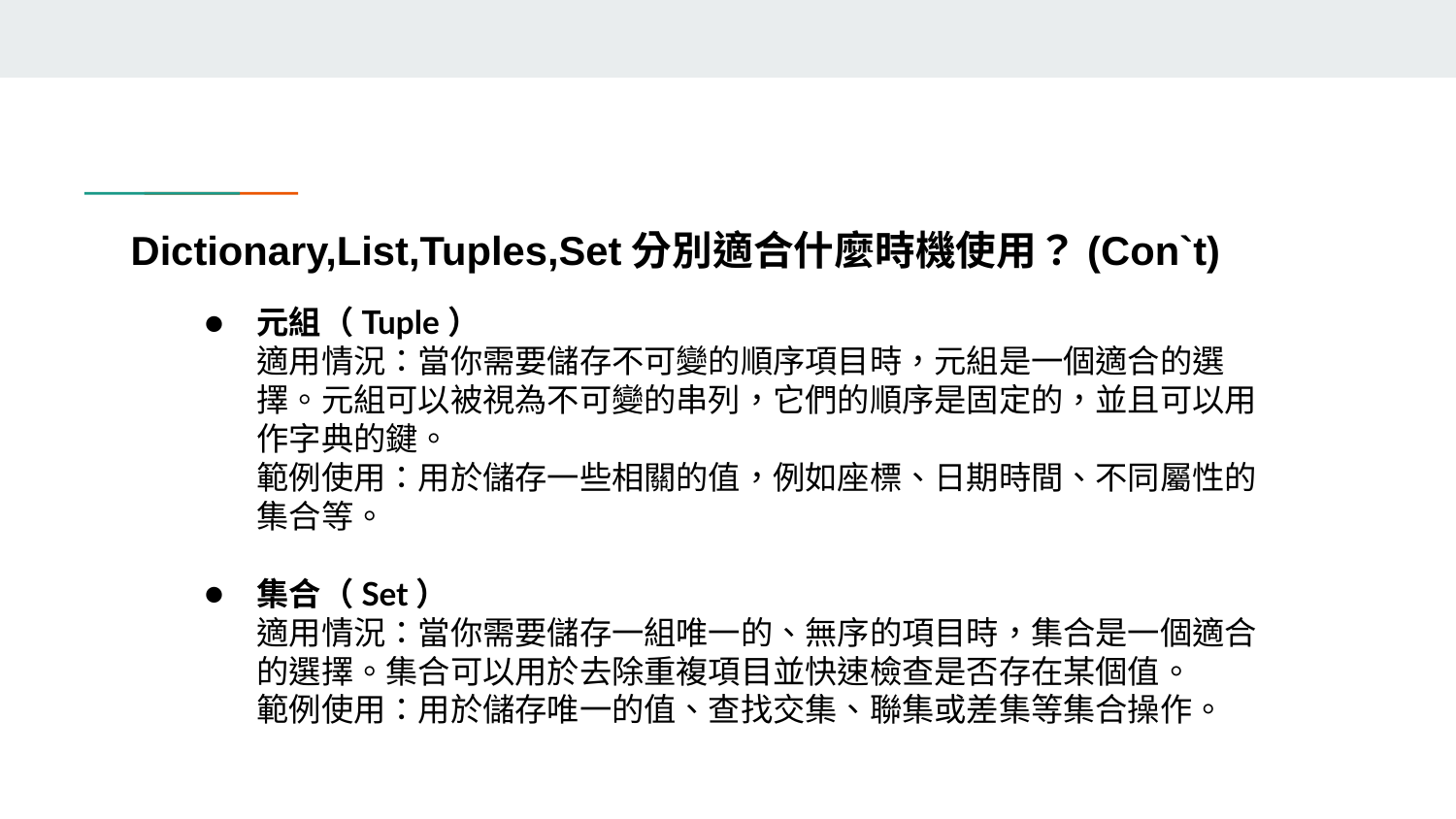

# Dictionary,List,Tuples,Set分別適合什麼時機使用？(Con`t)
元組（Tuple）
適用情況：當你需要儲存不可變的順序項目時，元組是一個適合的選擇。元組可以被視為不可變的串列，它們的順序是固定的，並且可以用作字典的鍵。
範例使用：用於儲存一些相關的值，例如座標、日期時間、不同屬性的集合等。

集合（Set）
適用情況：當你需要儲存一組唯一的、無序的項目時，集合是一個適合的選擇。集合可以用於去除重複項目並快速檢查是否存在某個值。
範例使用：用於儲存唯一的值、查找交集、聯集或差集等集合操作。